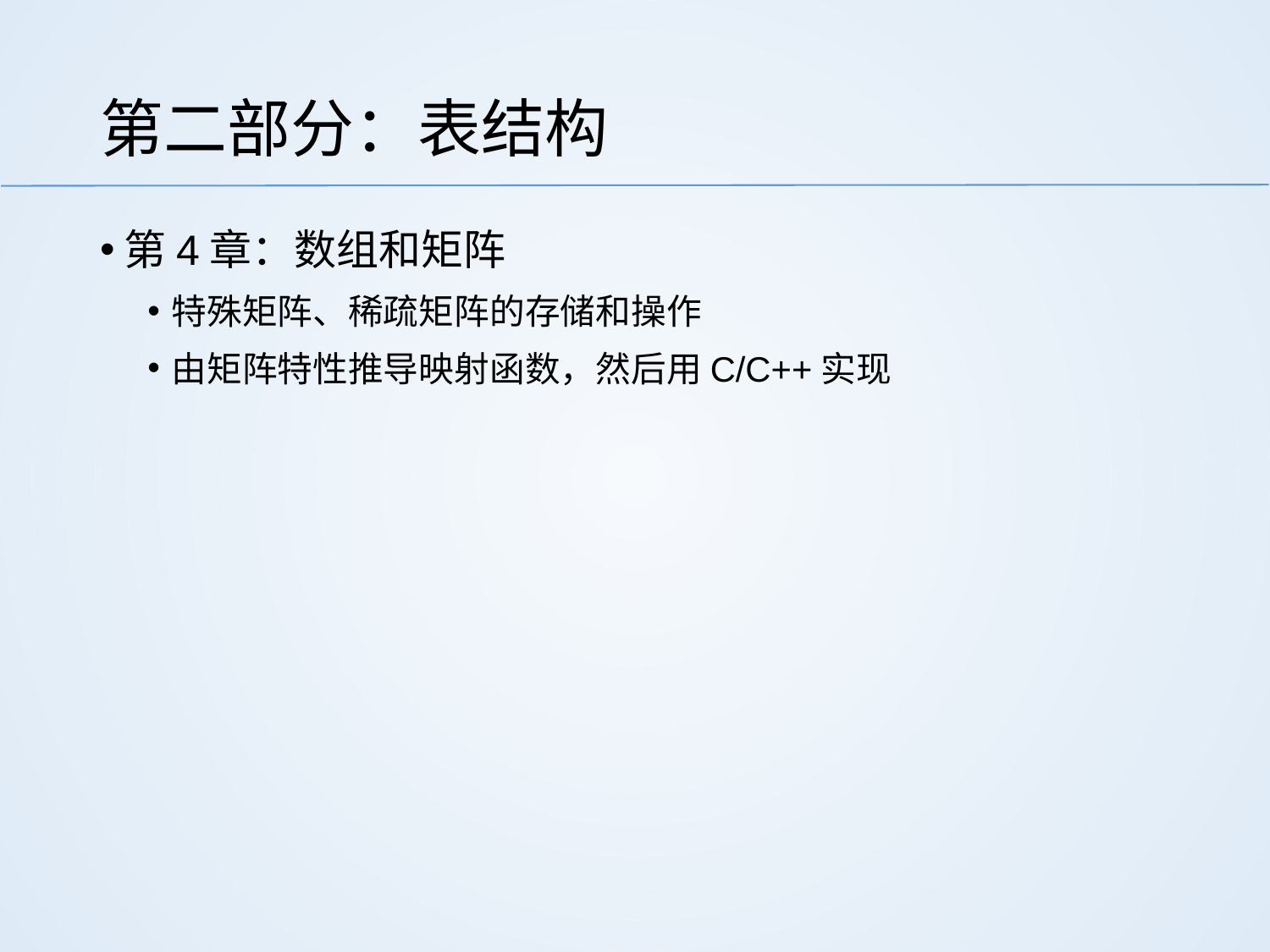

# 第二部分：表结构
第4章：数组和矩阵
特殊矩阵、稀疏矩阵的存储和操作
由矩阵特性推导映射函数，然后用C/C++实现
8